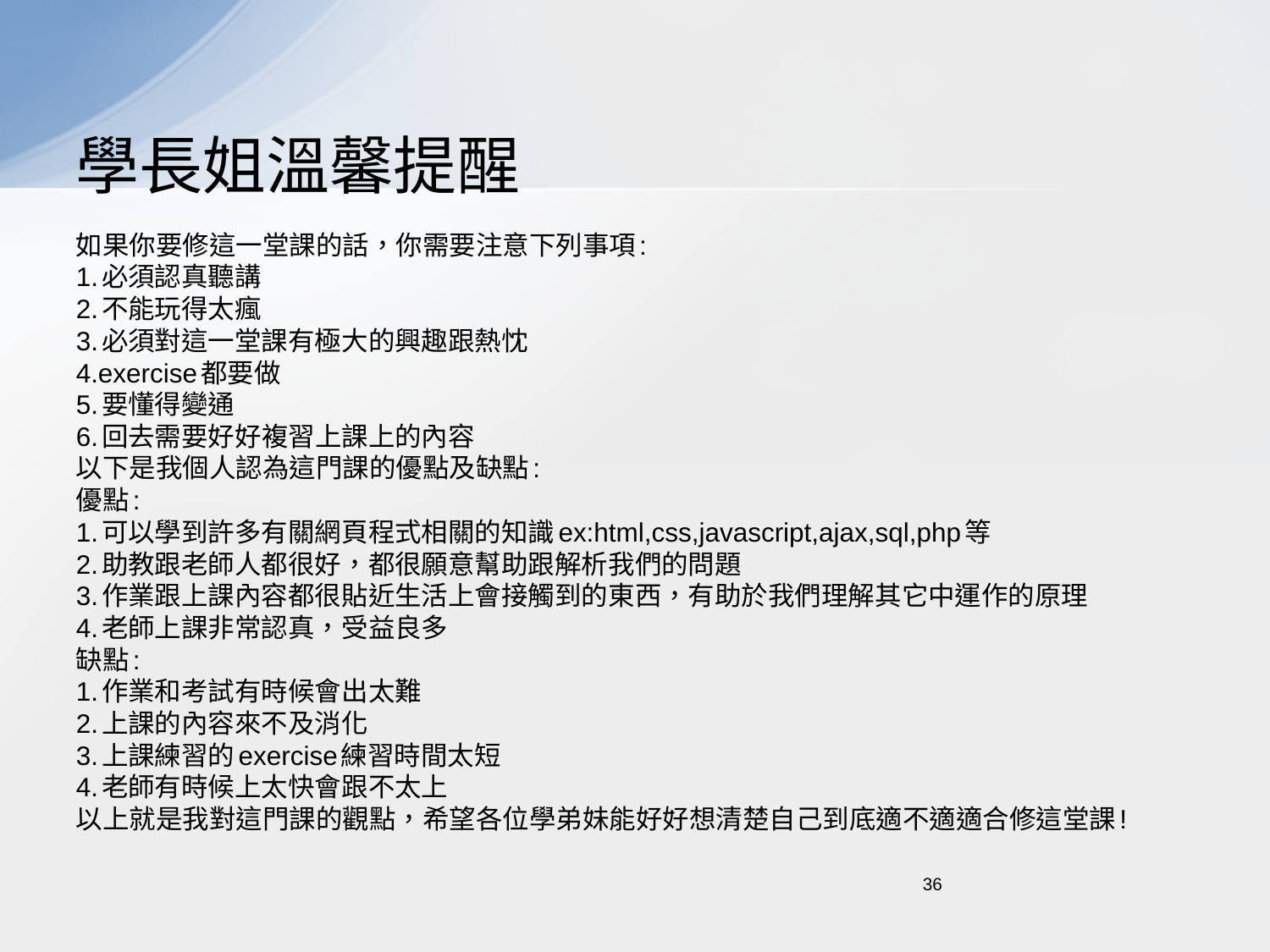

# 學長姐溫馨提醒
如果你要修這一堂課的話，你需要注意下列事項:
1.必須認真聽講
2.不能玩得太瘋
3.必須對這一堂課有極大的興趣跟熱忱
4.exercise都要做
5.要懂得變通
6.回去需要好好複習上課上的內容
以下是我個人認為這門課的優點及缺點:
優點:
1.可以學到許多有關網頁程式相關的知識ex:html,css,javascript,ajax,sql,php等
2.助教跟老師人都很好，都很願意幫助跟解析我們的問題
3.作業跟上課內容都很貼近生活上會接觸到的東西，有助於我們理解其它中運作的原理
4.老師上課非常認真，受益良多
缺點:
1.作業和考試有時候會出太難
2.上課的內容來不及消化
3.上課練習的exercise練習時間太短
4.老師有時候上太快會跟不太上
以上就是我對這門課的觀點，希望各位學弟妹能好好想清楚自己到底適不適適合修這堂課!
36